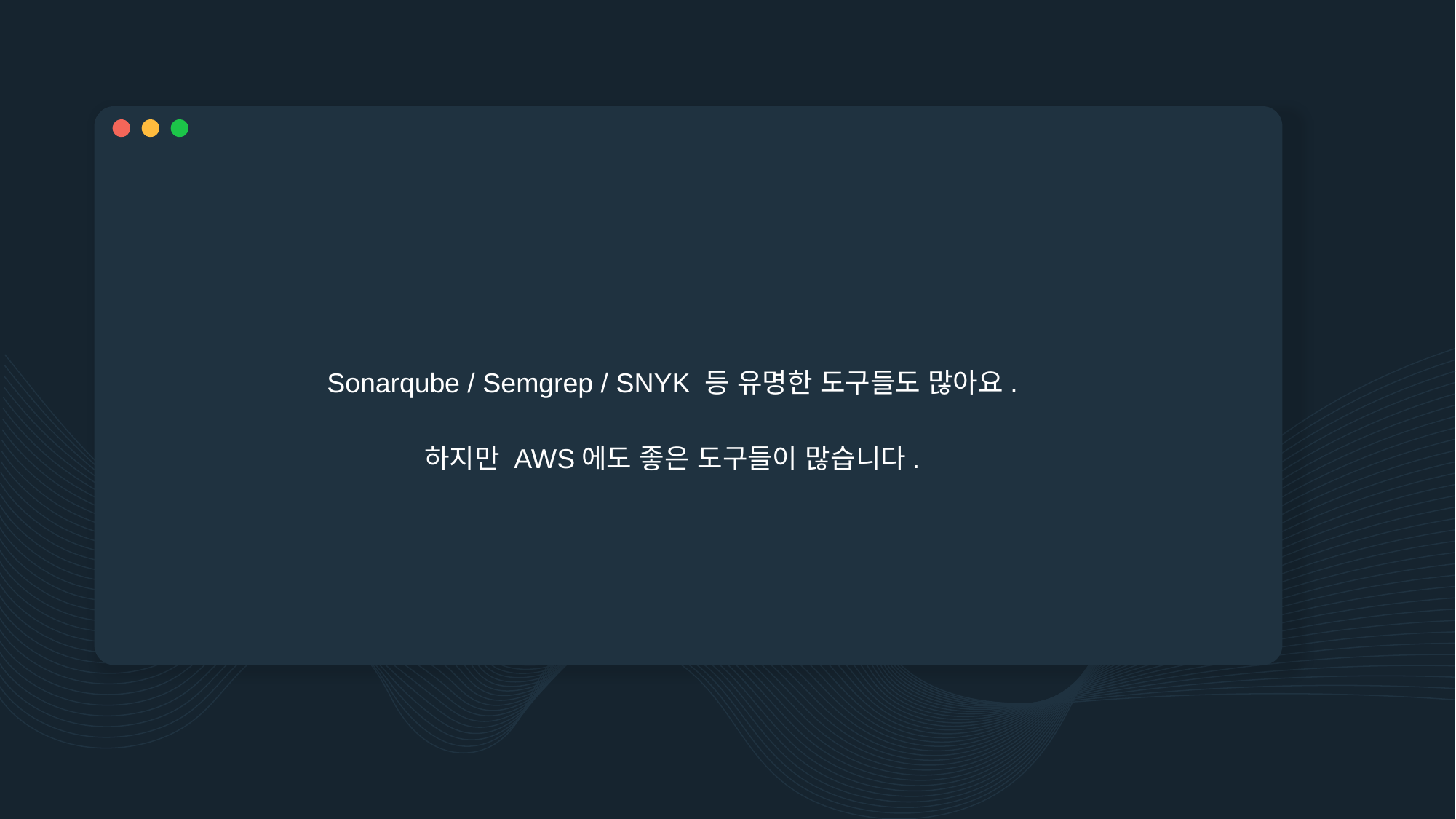

#

Sonarqube / Semgrep / SNYK 등 유명한 도구들도 많아요.

하지만 AWS에도 좋은 도구들이 많습니다.